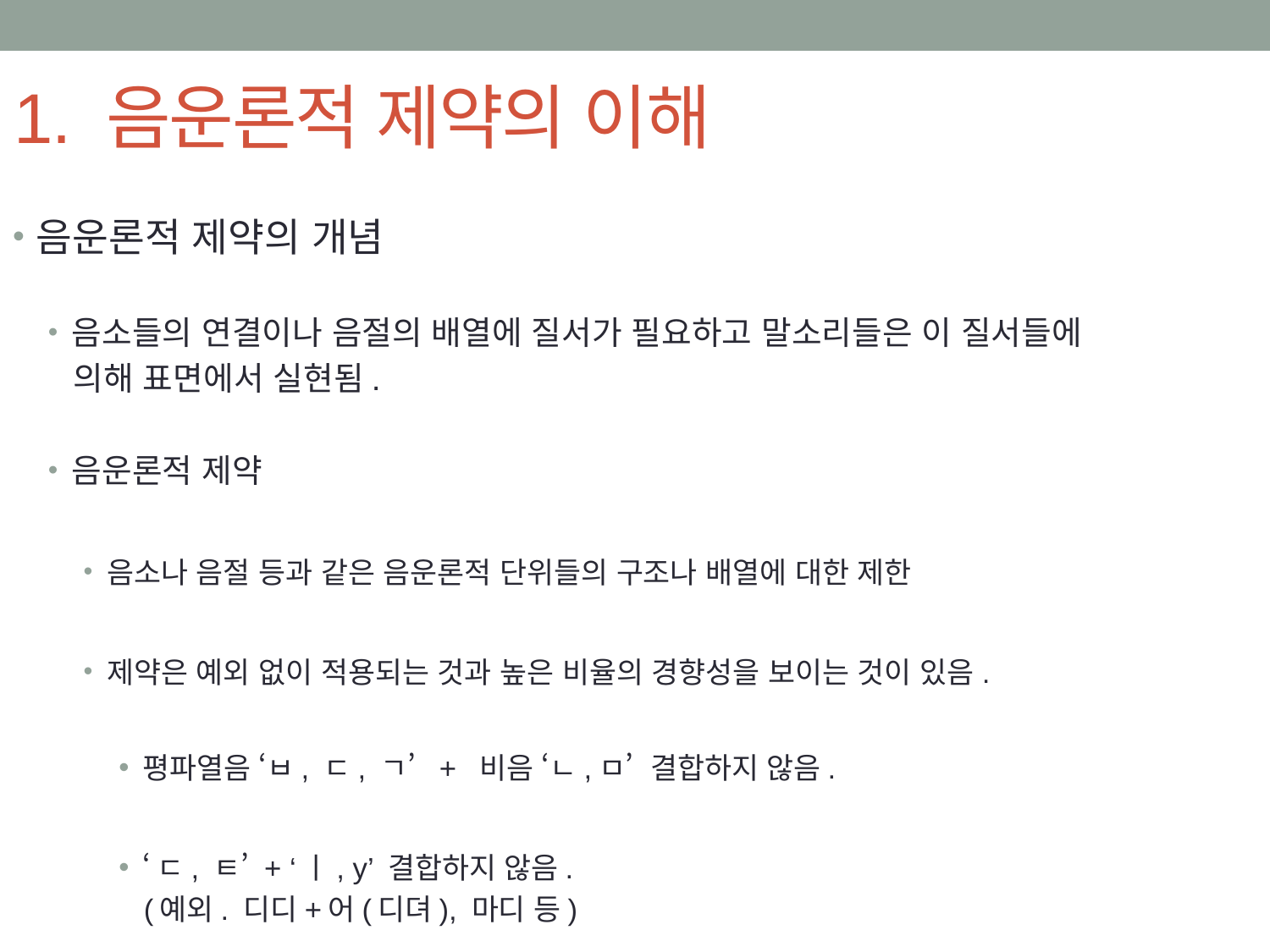

# 1. 음운론적 제약의 이해
음운론적 제약의 개념

음소들의 연결이나 음절의 배열에 질서가 필요하고 말소리들은 이 질서들에
  의해 표면에서 실현됨.

음운론적 제약

음소나 음절 등과 같은 음운론적 단위들의 구조나 배열에 대한 제한

제약은 예외 없이 적용되는 것과 높은 비율의 경향성을 보이는 것이 있음.

평파열음 ‘ㅂ, ㄷ, ㄱ’  +  비음 ‘ㄴ,ㅁ’  결합하지 않음.

‘ㄷ, ㅌ’ + ‘ㅣ, y’ 결합하지 않음.
   (예외. 디디+어(디뎌), 마디 등)